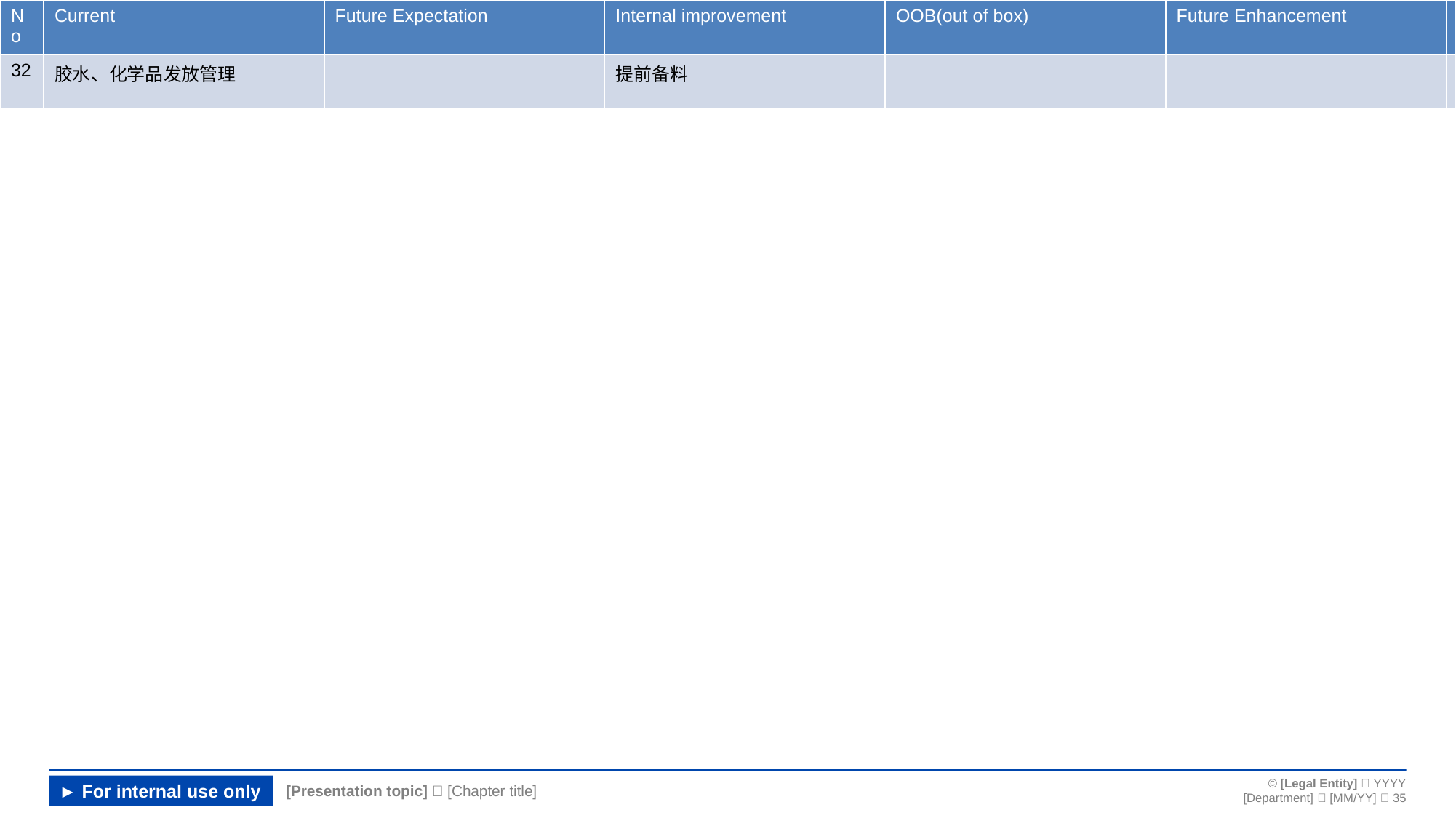

| No | Current | Future Expectation | Internal improvement | OOB(out of box) | Future Enhancement |  |
| --- | --- | --- | --- | --- | --- | --- |
| 32 | 胶水、化学品发放管理 |  | 提前备料 |  |  |  |
#